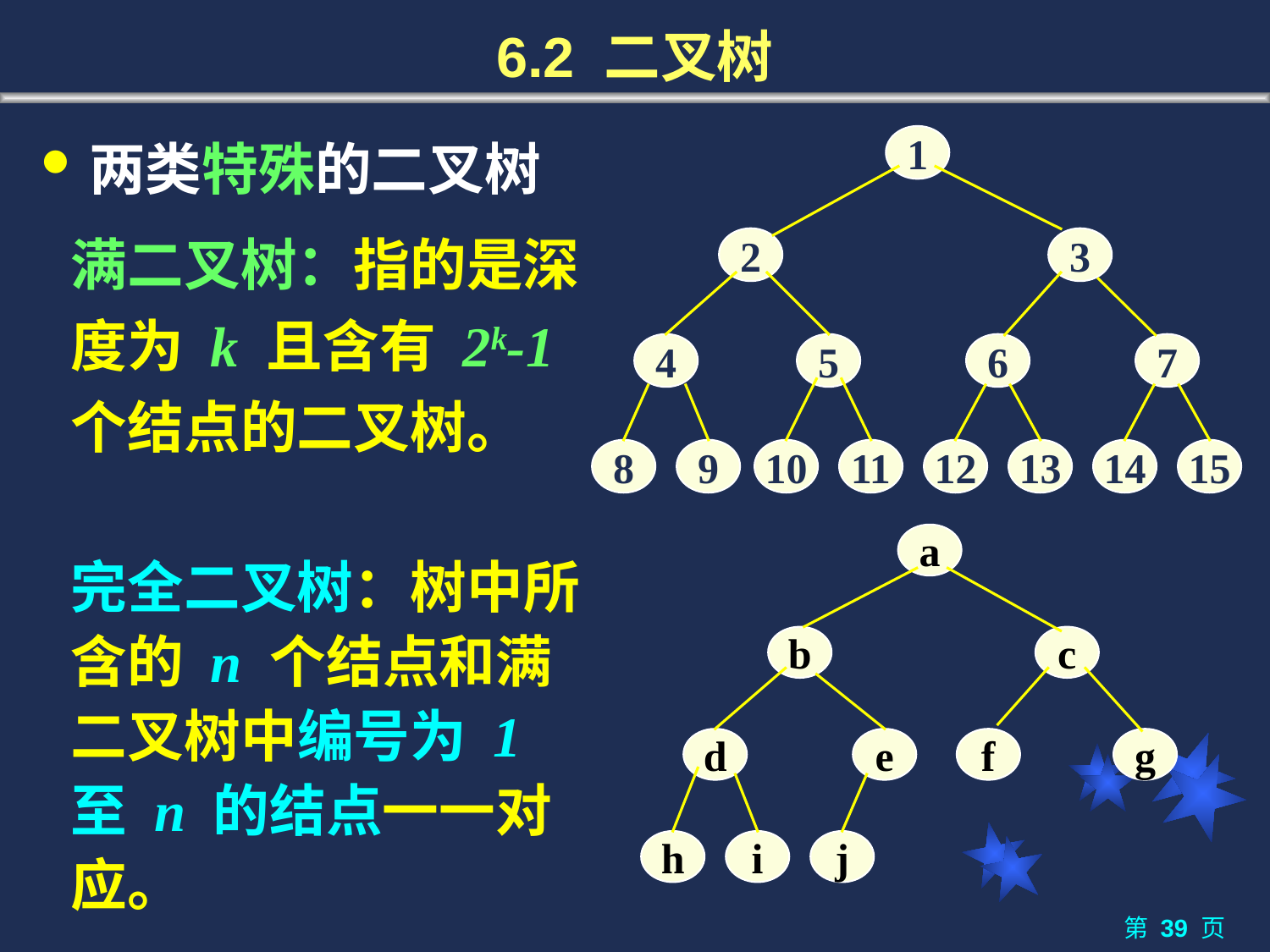

# 6.2 二叉树
1

2
3

4
5
6
7

8
9
10
11
12
13
14
15
两类特殊的二叉树
满二叉树：指的是深度为 k 且含有 2k-1 个结点的二叉树。
a

b
c

d
e
f
g

h
i
j
完全二叉树：树中所含的 n 个结点和满二叉树中编号为 1 至 n 的结点一一对应。
第 39 页